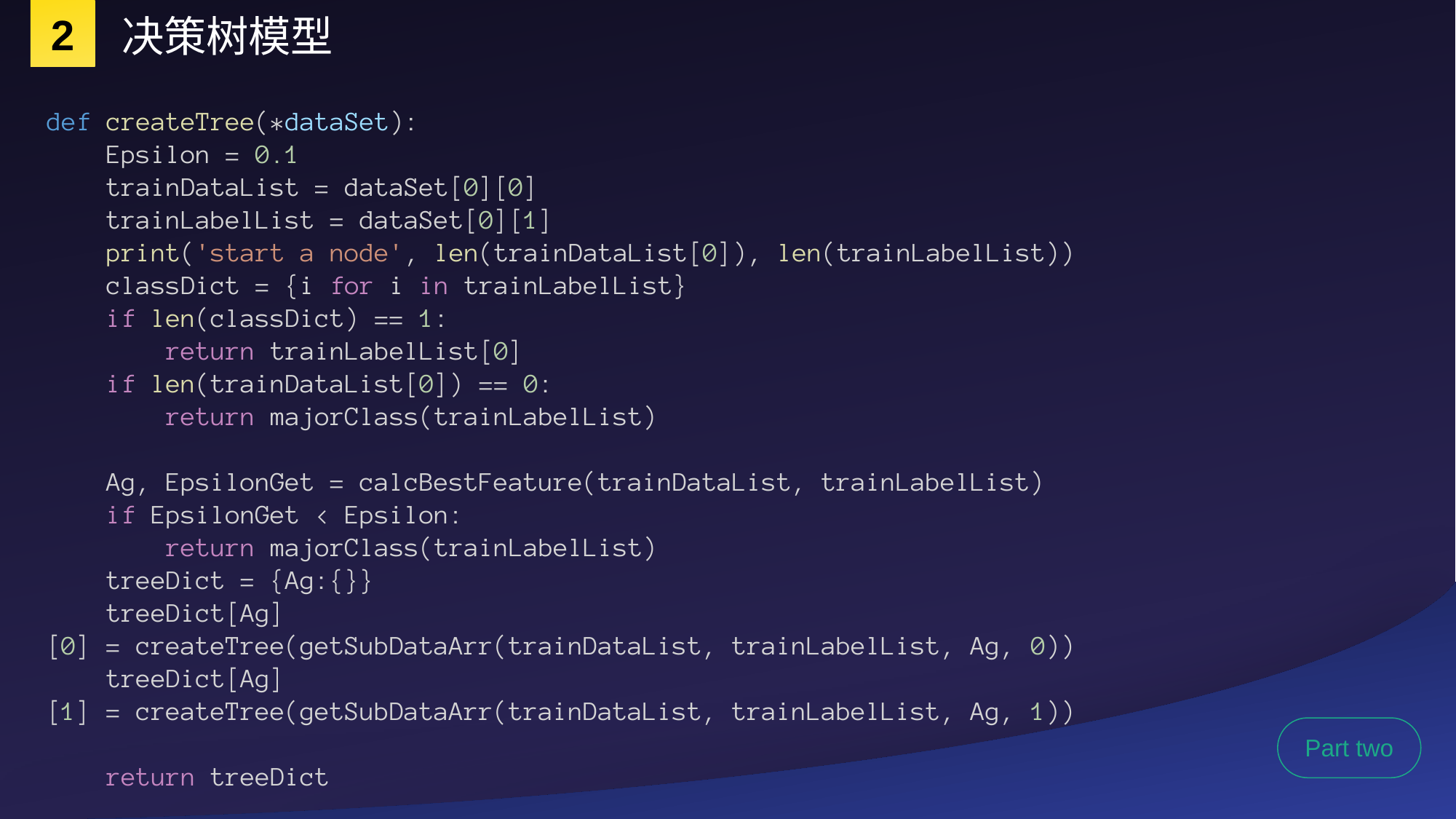

2

决策树模型
def createTree(*dataSet):
    Epsilon = 0.1
    trainDataList = dataSet[0][0]
    trainLabelList = dataSet[0][1]
    print('start a node', len(trainDataList[0]), len(trainLabelList))
    classDict = {i for i in trainLabelList}
    if len(classDict) == 1:
        return trainLabelList[0]
    if len(trainDataList[0]) == 0:
        return majorClass(trainLabelList)

    Ag, EpsilonGet = calcBestFeature(trainDataList, trainLabelList)
    if EpsilonGet < Epsilon:
        return majorClass(trainLabelList)
    treeDict = {Ag:{}}
    treeDict[Ag][0] = createTree(getSubDataArr(trainDataList, trainLabelList, Ag, 0))
    treeDict[Ag][1] = createTree(getSubDataArr(trainDataList, trainLabelList, Ag, 1))
    return treeDict

Part two